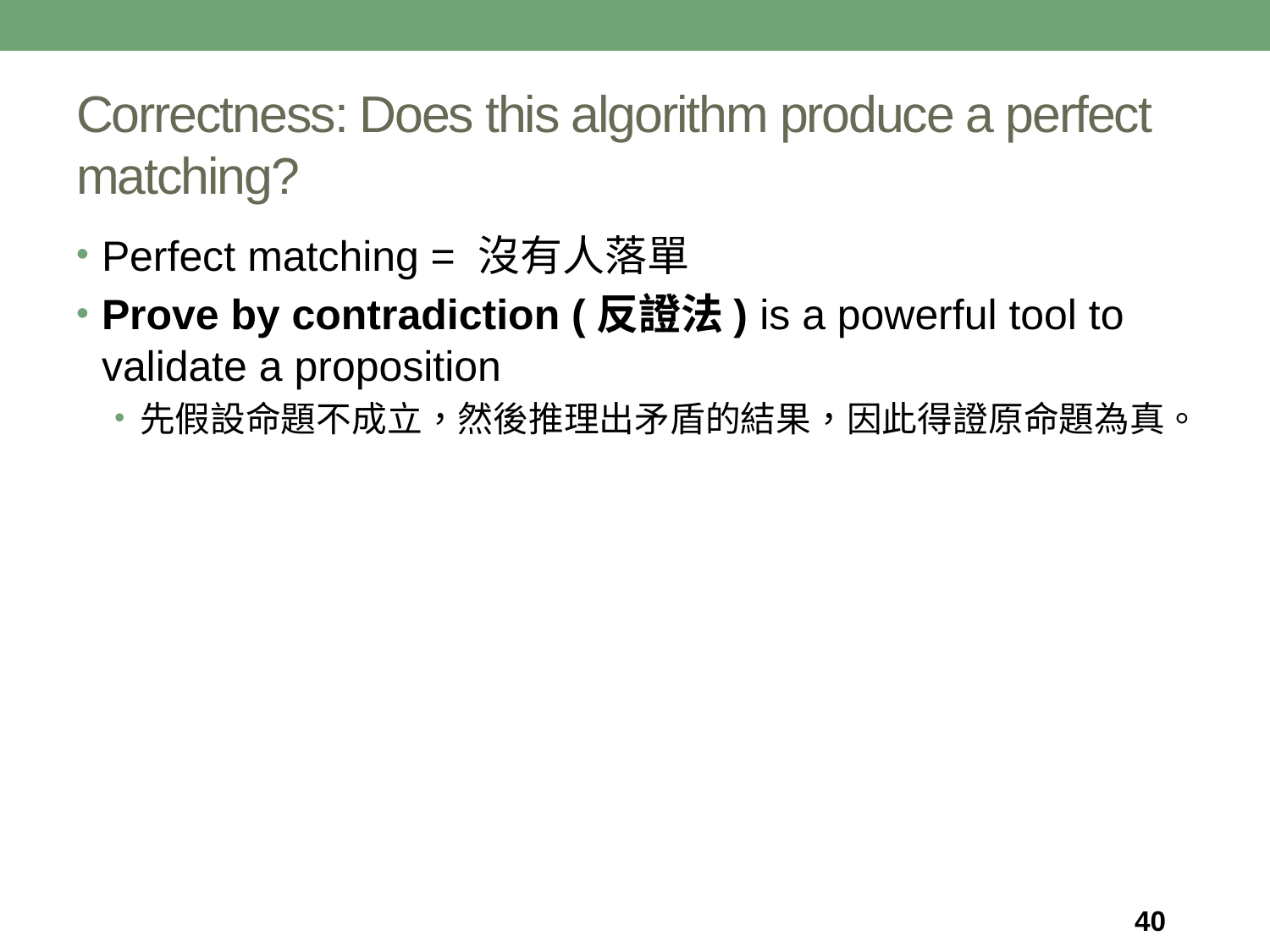

# Correctness: Does this algorithm produce a perfect matching?
Perfect matching = 沒有人落單
Prove by contradiction (反證法) is a powerful tool to validate a proposition
先假設命題不成立，然後推理出矛盾的結果，因此得證原命題為真。
40